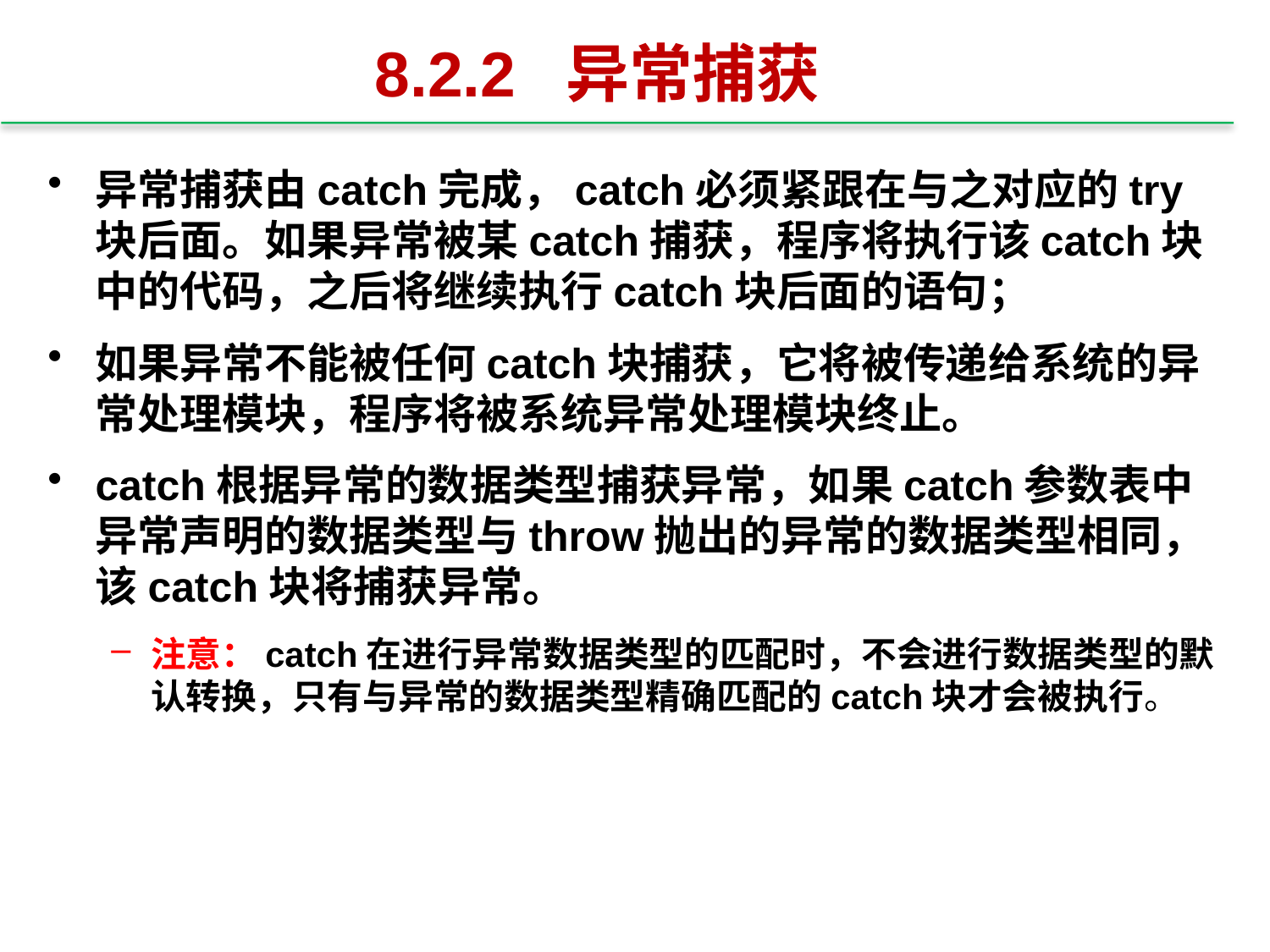

# 8.2.2  异常捕获
异常捕获由catch完成，catch必须紧跟在与之对应的try块后面。如果异常被某catch捕获，程序将执行该catch块中的代码，之后将继续执行catch块后面的语句；
如果异常不能被任何catch块捕获，它将被传递给系统的异常处理模块，程序将被系统异常处理模块终止。
catch根据异常的数据类型捕获异常，如果catch参数表中异常声明的数据类型与throw抛出的异常的数据类型相同，该catch块将捕获异常。
注意：catch在进行异常数据类型的匹配时，不会进行数据类型的默认转换，只有与异常的数据类型精确匹配的catch块才会被执行。